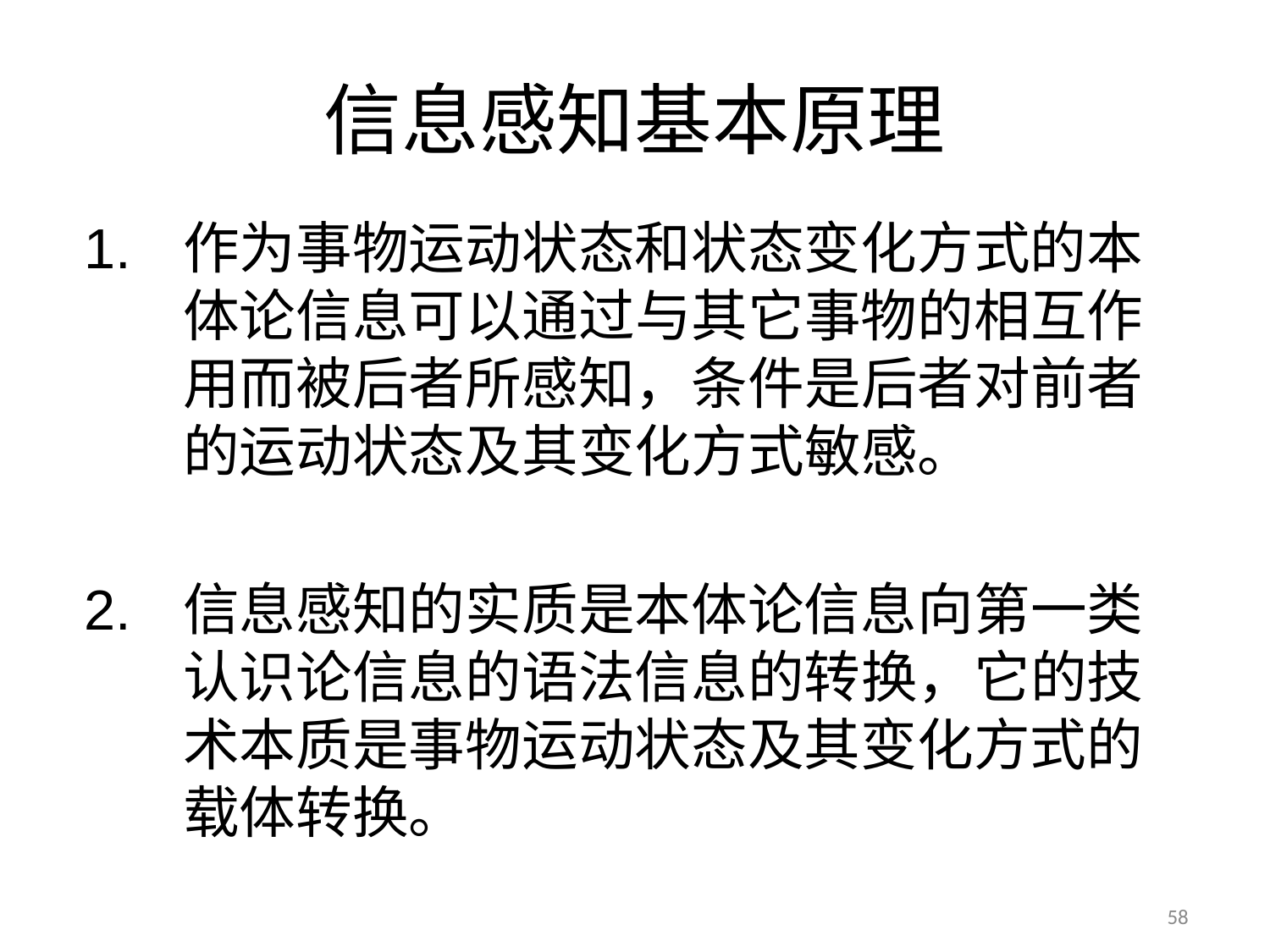

# 信息感知基本原理
作为事物运动状态和状态变化方式的本体论信息可以通过与其它事物的相互作用而被后者所感知，条件是后者对前者的运动状态及其变化方式敏感。

信息感知的实质是本体论信息向第一类认识论信息的语法信息的转换，它的技术本质是事物运动状态及其变化方式的载体转换。

58